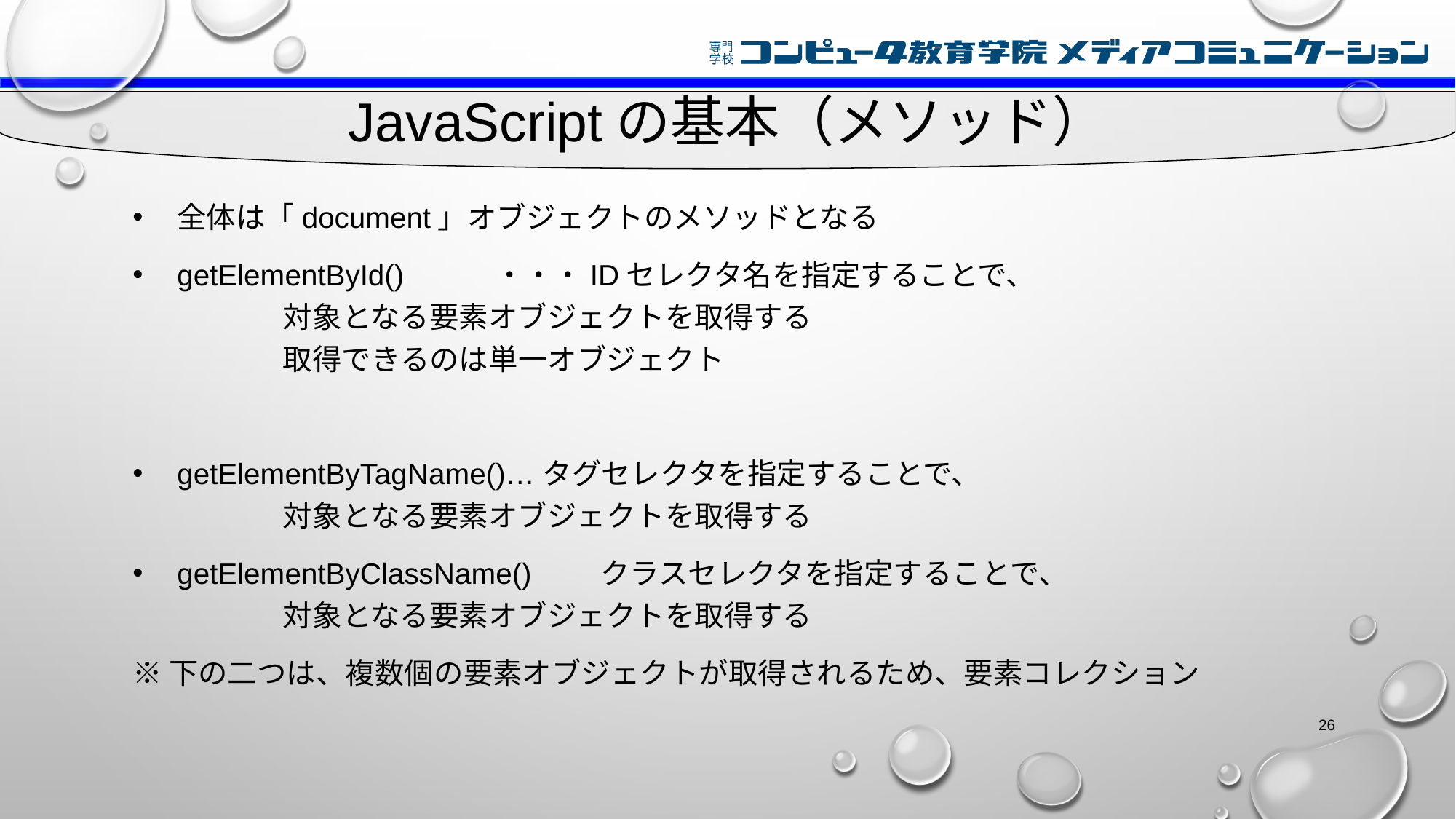

# JavaScriptの基本（メソッド）
全体は「document」オブジェクトのメソッドとなる
getElementById()	・・・IDセレクタ名を指定することで、
				対象となる要素オブジェクトを取得する
				取得できるのは単一オブジェクト

getElementByTagName()…タグセレクタを指定することで、
				対象となる要素オブジェクトを取得する
getElementByClassName()	クラスセレクタを指定することで、
				対象となる要素オブジェクトを取得する
※下の二つは、複数個の要素オブジェクトが取得されるため、要素コレクション
26